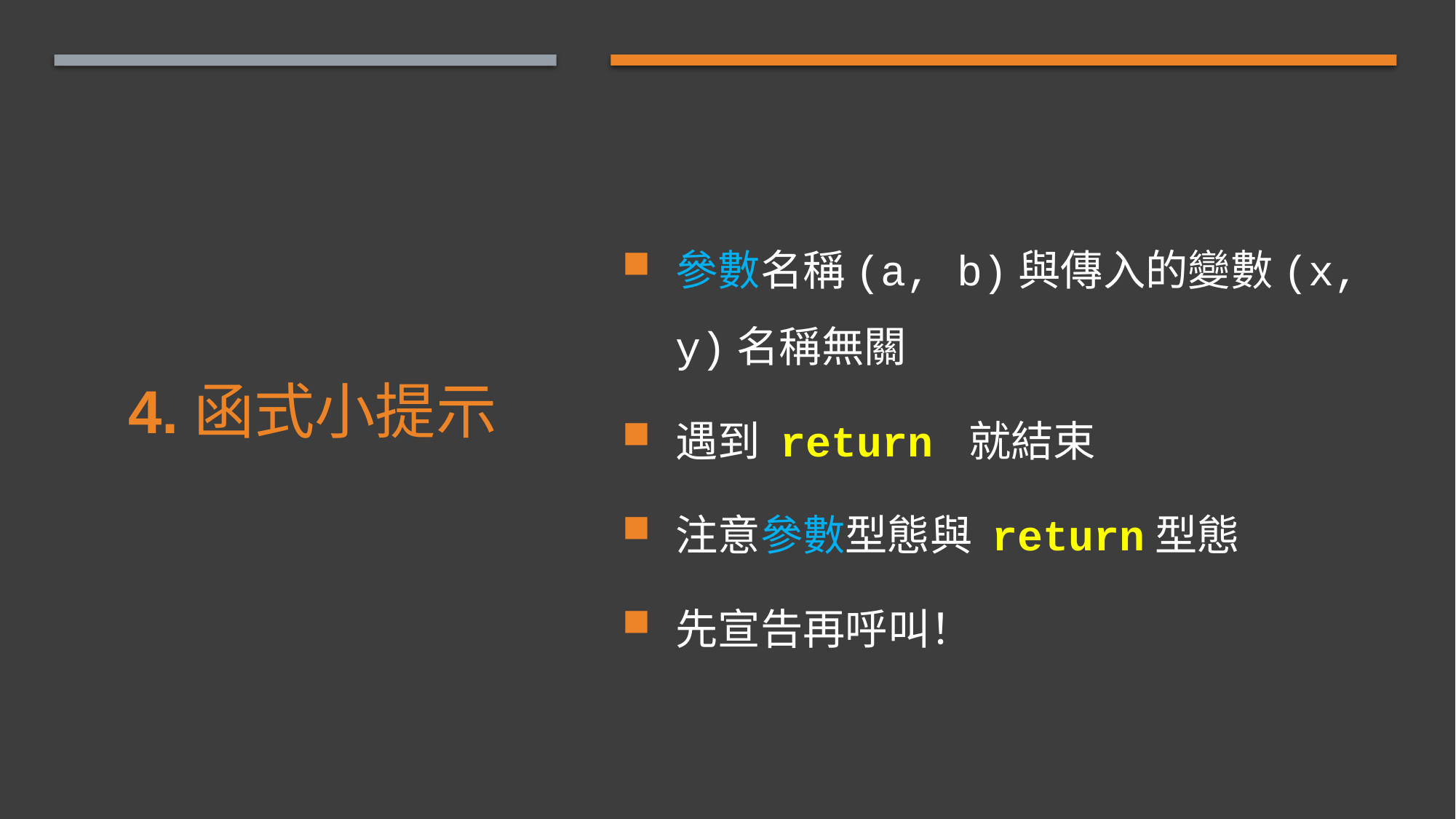

# 4.函式小提示
參數名稱(a, b)與傳入的變數(x, y)名稱無關
遇到 return 就結束
注意參數型態與 return型態
先宣告再呼叫！